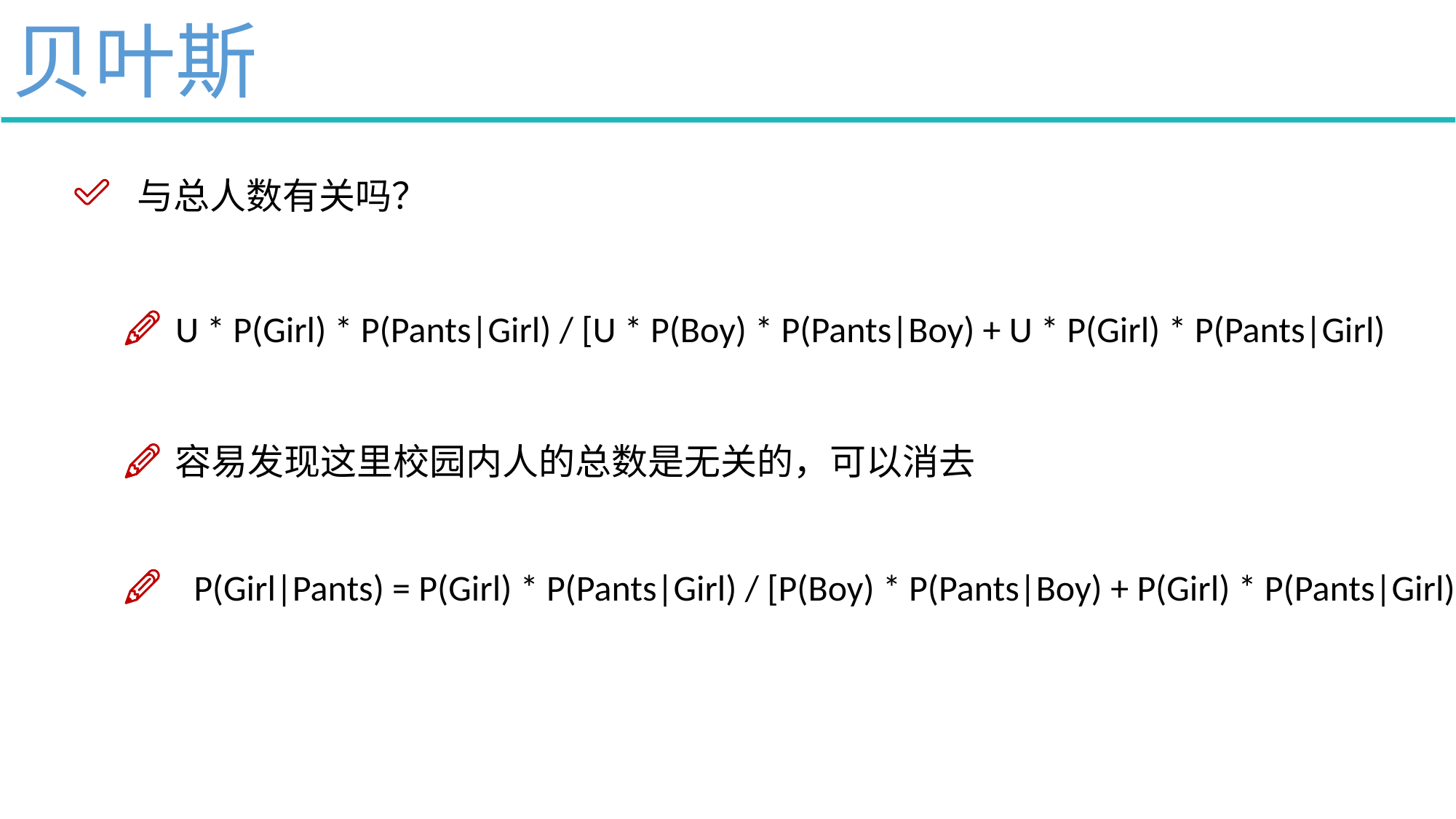

贝叶斯
与总人数有关吗？

U * P(Girl) * P(Pants|Girl) / [U * P(Boy) * P(Pants|Boy) + U * P(Girl) * P(Pants|Girl)

容易发现这里校园内人的总数是无关的，可以消去

P(Girl|Pants) = P(Girl) * P(Pants|Girl) / [P(Boy) * P(Pants|Boy) + P(Girl) * P(Pants|Girl)]